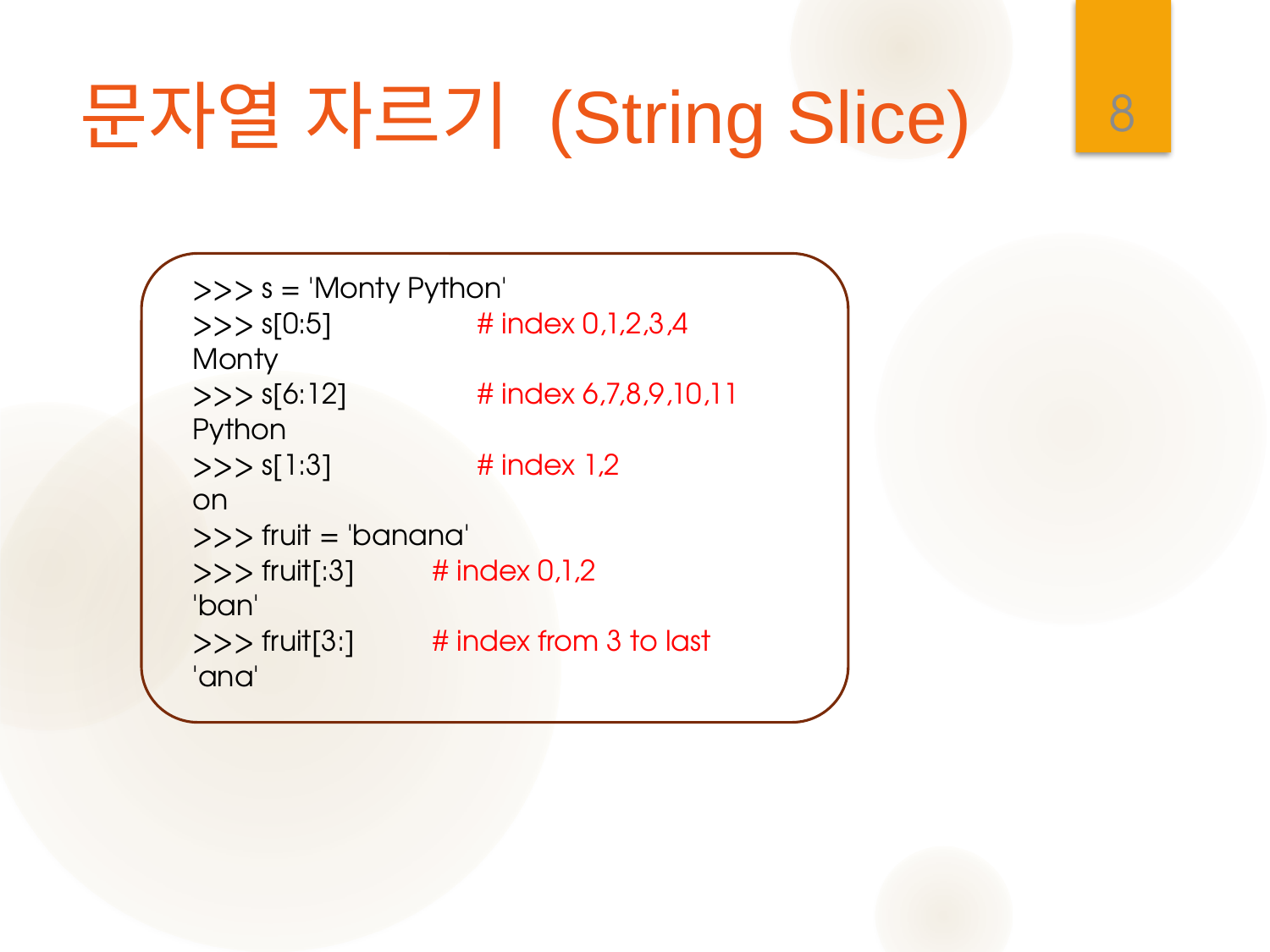

8
# 문자열 자르기 (String Slice)

>>> s = 'Monty Python'
>>> s[0:5]       	    # index 0,1,2,3,4
Monty
>>> s[6:12]     	    # index 6,7,8,9,10,11
Python
>>> s[1:3]       	    # index 1,2
on
>>> fruit = 'banana'
>>> fruit[:3]          # index 0,1,2
'ban'
>>> fruit[3:]          # index from 3 to last
'ana'